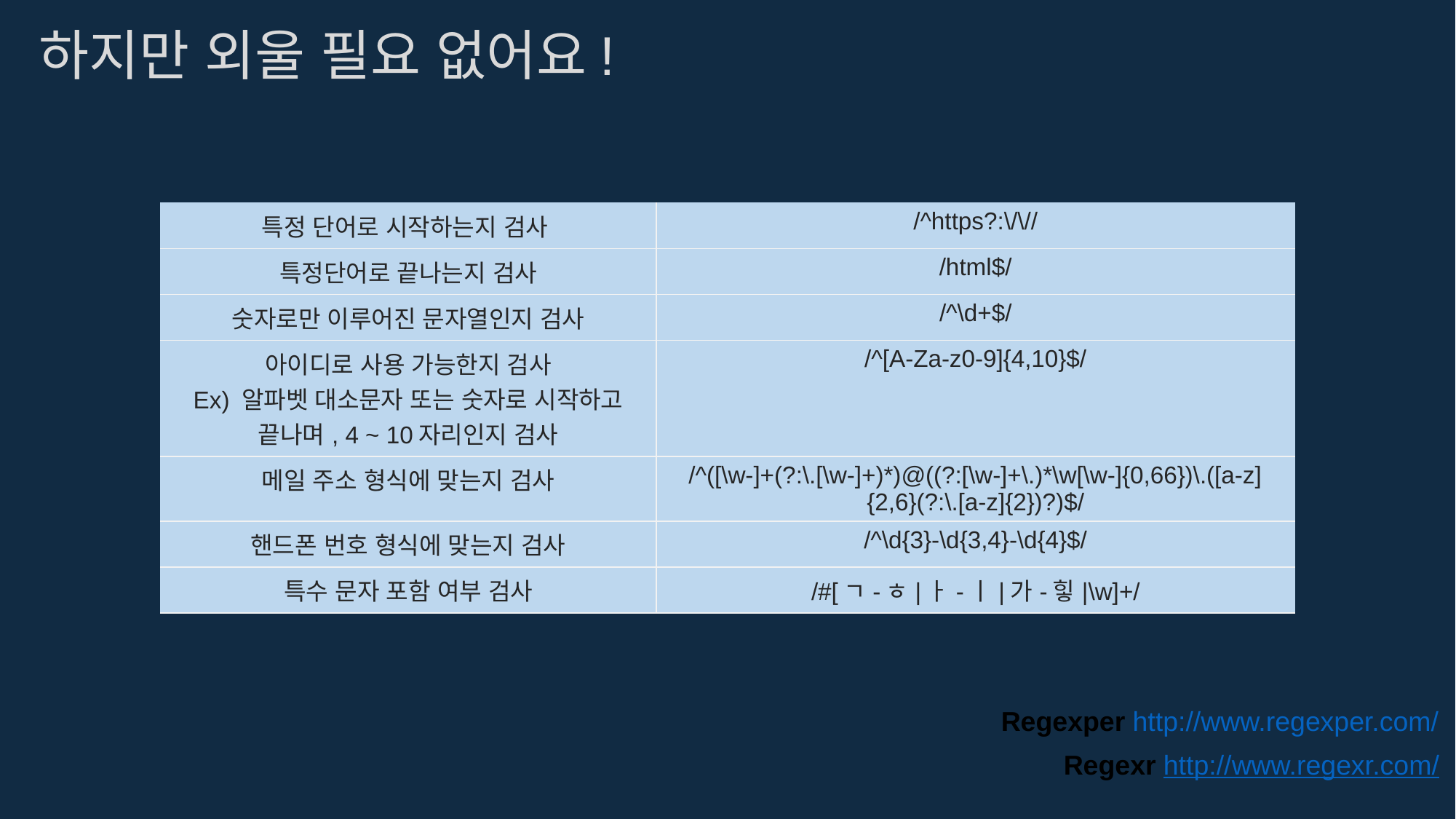

하지만 외울 필요 없어요!
| 특정 단어로 시작하는지 검사 | /^https?:\/\// |
| --- | --- |
| 특정단어로 끝나는지 검사 | /html$/ |
| 숫자로만 이루어진 문자열인지 검사 | /^\d+$/ |
| 아이디로 사용 가능한지 검사 Ex) 알파벳 대소문자 또는 숫자로 시작하고 끝나며, 4 ~ 10자리인지 검사 | /^[A-Za-z0-9]{4,10}$/ |
| 메일 주소 형식에 맞는지 검사 | /^([\w-]+(?:\.[\w-]+)\*)@((?:[\w-]+\.)\*\w[\w-]{0,66})\.([a-z]{2,6}(?:\.[a-z]{2})?)$/ |
| 핸드폰 번호 형식에 맞는지 검사 | /^\d{3}-\d{3,4}-\d{4}$/ |
| 특수 문자 포함 여부 검사 | /#[ㄱ-ㅎ|ㅏ-ㅣ|가-힣|\w]+/ |
Regexper http://www.regexper.com/
Regexr http://www.regexr.com/